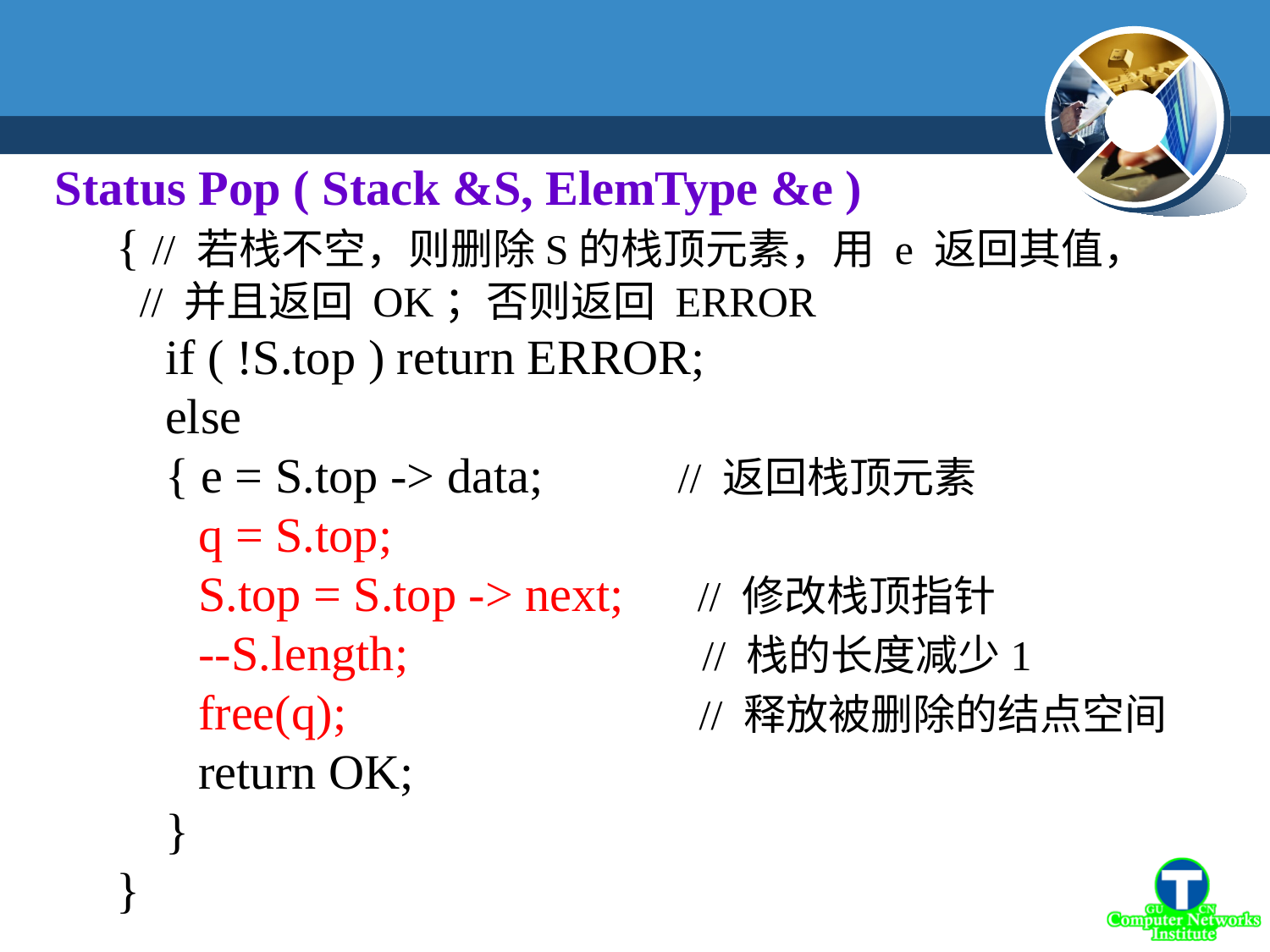

Status Pop ( Stack &S, ElemType &e )
　{ // 若栈不空，则删除S的栈顶元素，用 e 返回其值，
        // 并且返回 OK；否则返回 ERROR
　　if ( !S.top ) return ERROR;
　　else
　　{ e = S.top -> data; 　　// 返回栈顶元素
　　   q = S.top;
　　   S.top = S.top -> next;　// 修改栈顶指针
　　   --S.length; 　　　　　 // 栈的长度减少1
　　   free(q);　　　　　 　  // 释放被删除的结点空间
　　   return OK;
　　}
　}